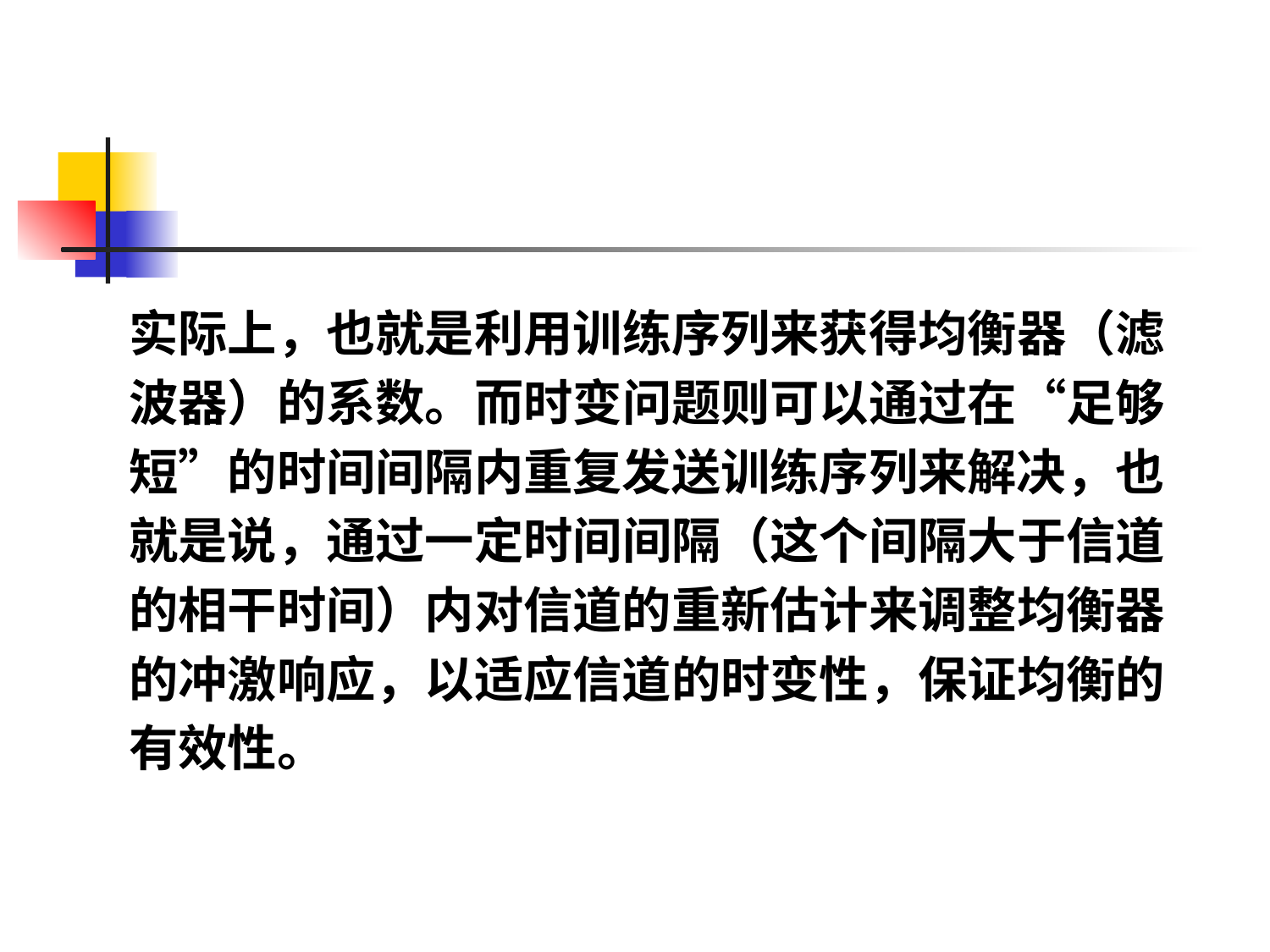

#
实际上，也就是利用训练序列来获得均衡器（滤
波器）的系数。而时变问题则可以通过在“足够
短”的时间间隔内重复发送训练序列来解决，也
就是说，通过一定时间间隔（这个间隔大于信道
的相干时间）内对信道的重新估计来调整均衡器
的冲激响应，以适应信道的时变性，保证均衡的
有效性。